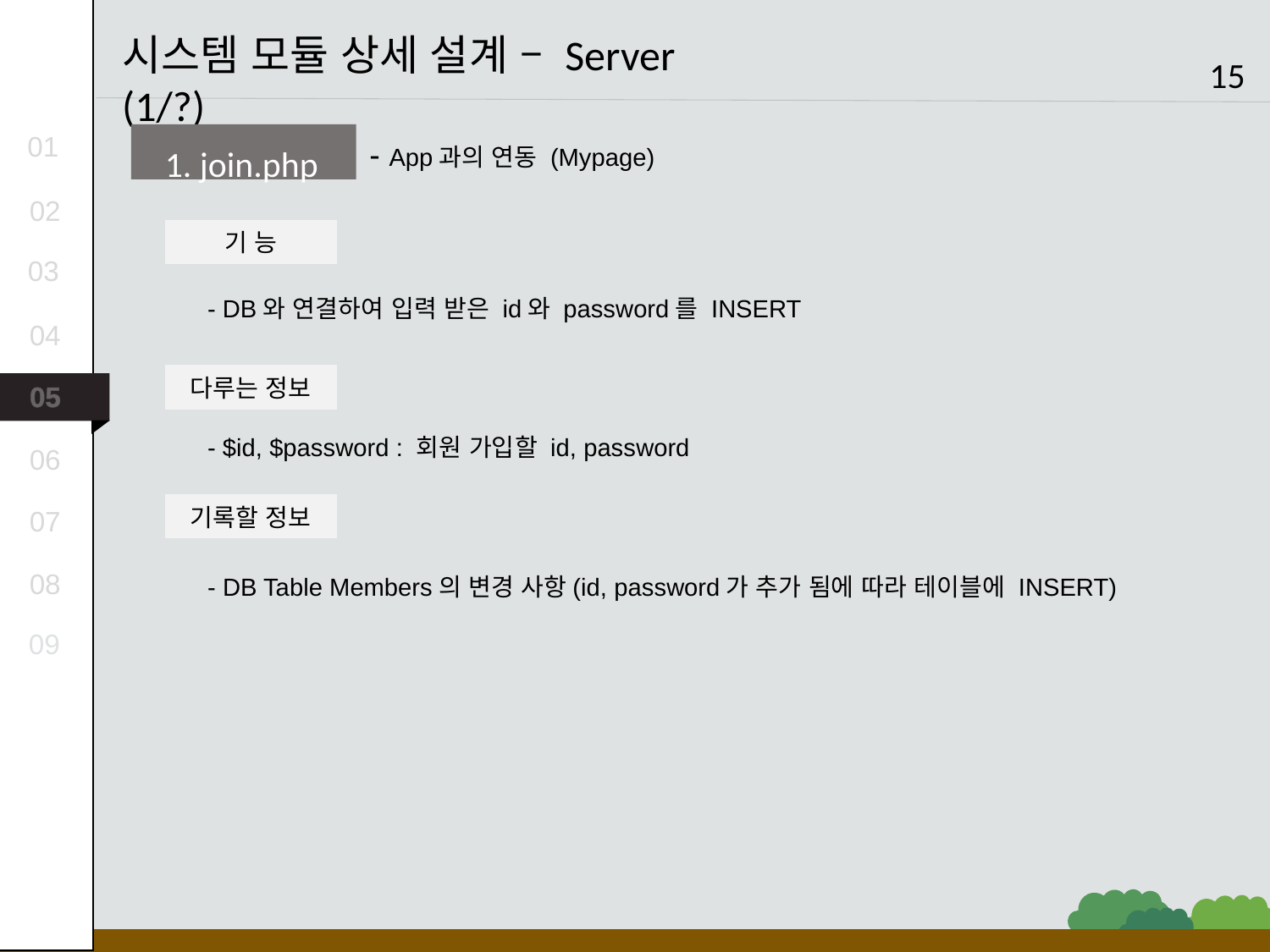

시스템 모듈 상세 설계 – Server (1/?)
15
1. join.php

- App과의 연동 (Mypage)
기 능
- DB와 연결하여 입력 받은 id와 password를 INSERT
다루는 정보
- $id, $password : 회원 가입할 id, password
기록할 정보
- DB Table Members의 변경 사항(id, password가 추가 됨에 따라 테이블에 INSERT)
01
02
03

04
05

06
07
08
09